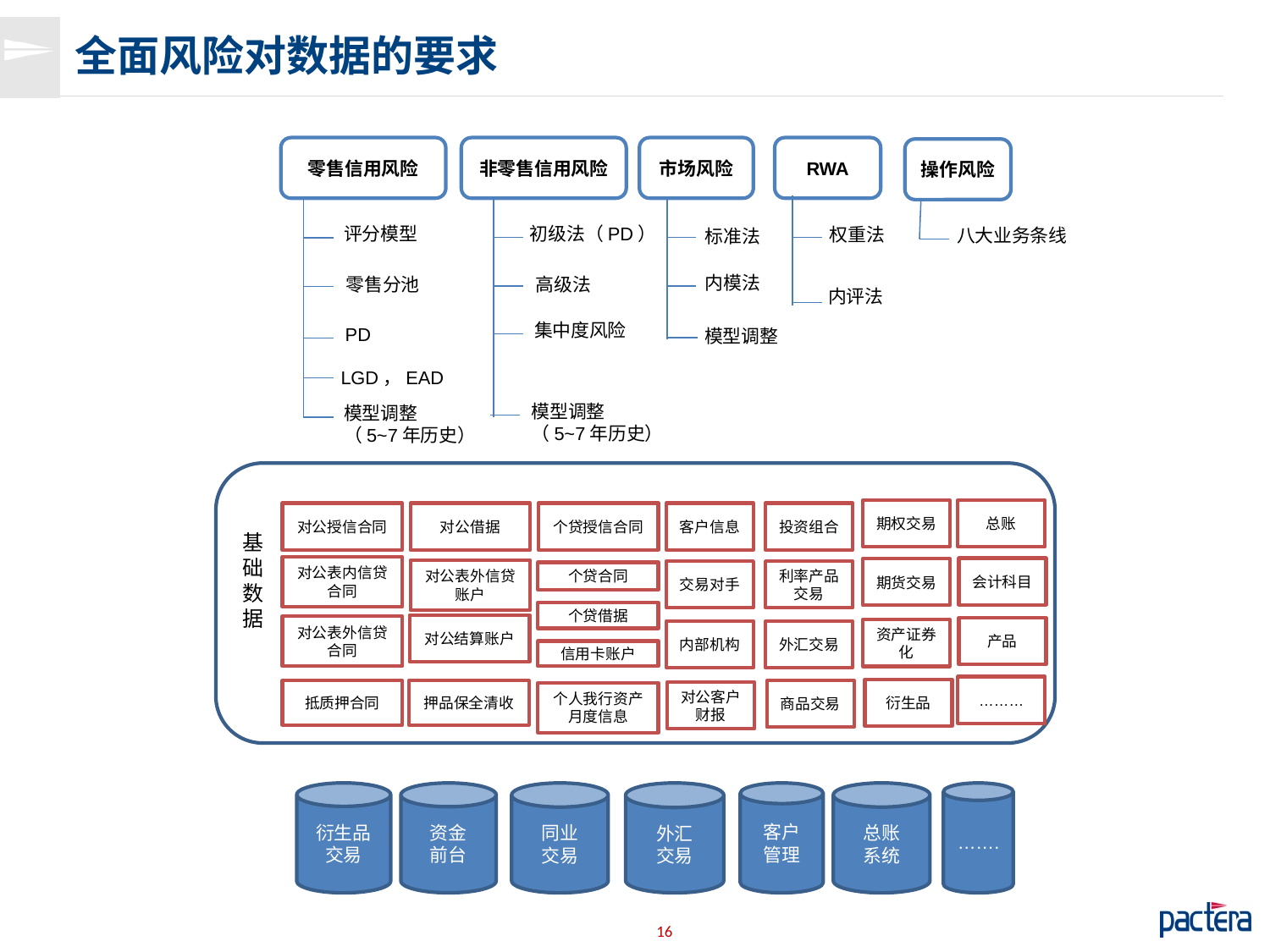

# 全面风险对数据的要求
零售信用风险
非零售信用风险
市场风险
RWA
操作风险
初级法（PD）
评分模型
权重法
八大业务条线
标准法
内模法
高级法
零售分池
内评法
集中度风险
PD
模型调整
LGD，EAD
模型调整
（5~7年历史）
模型调整
（5~7年历史）

期权交易
总账
投资组合
对公授信合同
对公借据
个贷授信合同
客户信息
基础数据
对公表内信贷合同
会计科目
期货交易
对公表外信贷账户
交易对手
利率产品交易
个贷合同
个贷借据
对公结算账户
对公表外信贷合同
产品
资产证券化
内部机构
外汇交易
信用卡账户
………
衍生品
抵质押合同
押品保全清收
商品交易
对公客户财报
个人我行资产月度信息
衍生品交易
资金
前台
同业
交易
外汇
交易
客户
管理
总账
系统
…….
16